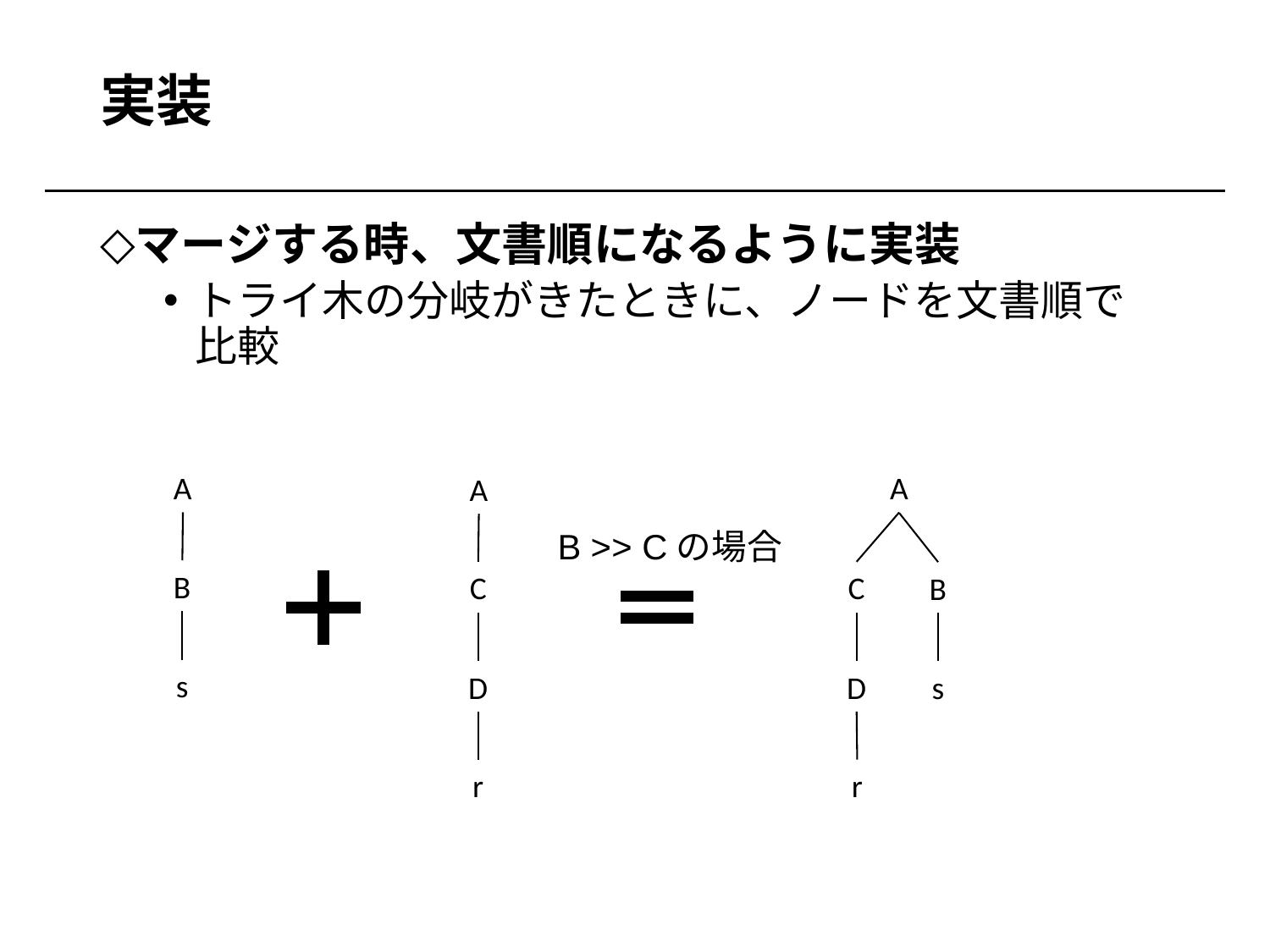

# 実装
マージする時、文書順になるように実装
トライ木の分岐がきたときに、ノードを文書順で
比較
A
B
s
A
C
D
r
A
C
D
r
B >> Cの場合

B
s